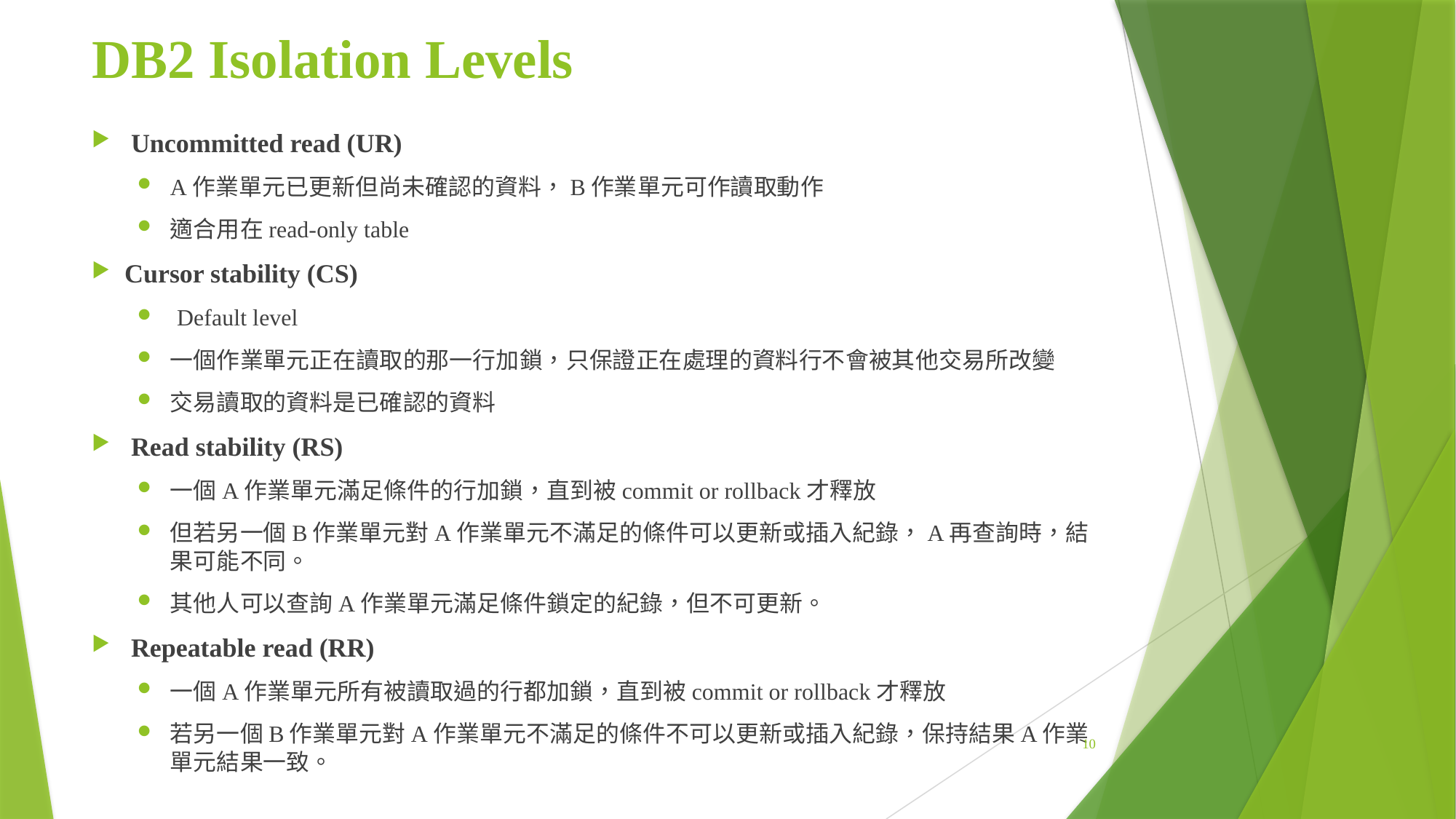

# DB2 Isolation Levels
Uncommitted read (UR)
A作業單元已更新但尚未確認的資料，B作業單元可作讀取動作
適合用在read-only table
Cursor stability (CS)
Default level
一個作業單元正在讀取的那一行加鎖，只保證正在處理的資料行不會被其他交易所改變
交易讀取的資料是已確認的資料
Read stability (RS)
一個A作業單元滿足條件的行加鎖，直到被commit or rollback才釋放
但若另一個B作業單元對A作業單元不滿足的條件可以更新或插入紀錄，A再查詢時，結果可能不同。
其他人可以查詢A作業單元滿足條件鎖定的紀錄，但不可更新。
Repeatable read (RR)
一個A作業單元所有被讀取過的行都加鎖，直到被commit or rollback才釋放
若另一個B作業單元對A作業單元不滿足的條件不可以更新或插入紀錄，保持結果A作業單元結果一致。

10